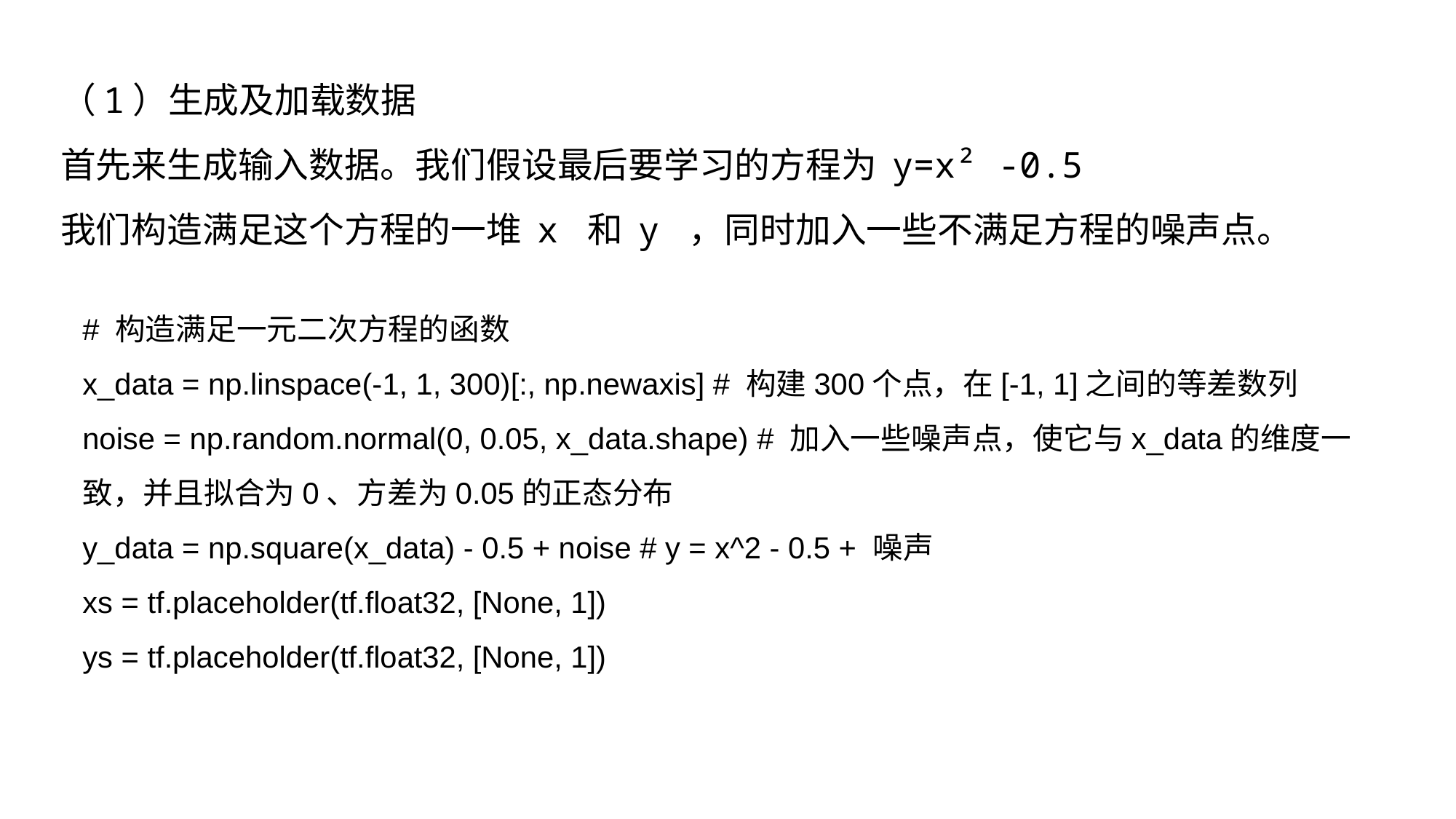

（1）生成及加载数据
首先来生成输入数据。我们假设最后要学习的方程为 y=x² -0.5
我们构造满足这个方程的一堆 x 和 y ，同时加入一些不满足方程的噪声点。
# 构造满足一元二次方程的函数
x_data = np.linspace(-1, 1, 300)[:, np.newaxis] # 构建300个点，在[-1, 1]之间的等差数列
noise = np.random.normal(0, 0.05, x_data.shape) # 加入一些噪声点，使它与x_data的维度一致，并且拟合为0、方差为0.05的正态分布
y_data = np.square(x_data) - 0.5 + noise # y = x^2 - 0.5 + 噪声
xs = tf.placeholder(tf.float32, [None, 1])
ys = tf.placeholder(tf.float32, [None, 1])